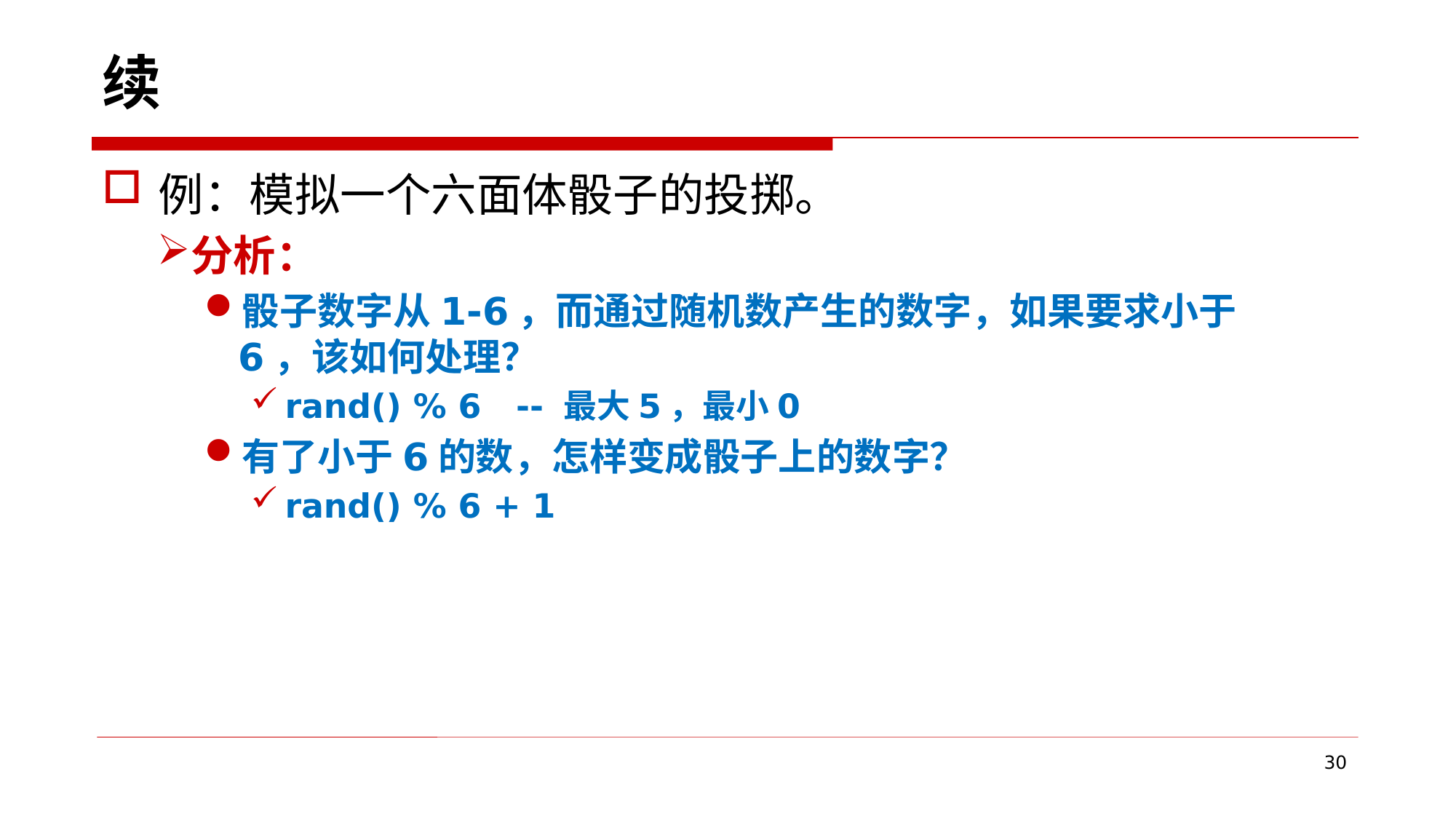

续
例：模拟一个六面体骰子的投掷。
分析：
骰子数字从1-6，而通过随机数产生的数字，如果要求小于6，该如何处理？
rand() % 6   -- 最大5，最小0
有了小于6的数，怎样变成骰子上的数字？
rand() % 6 + 1
30